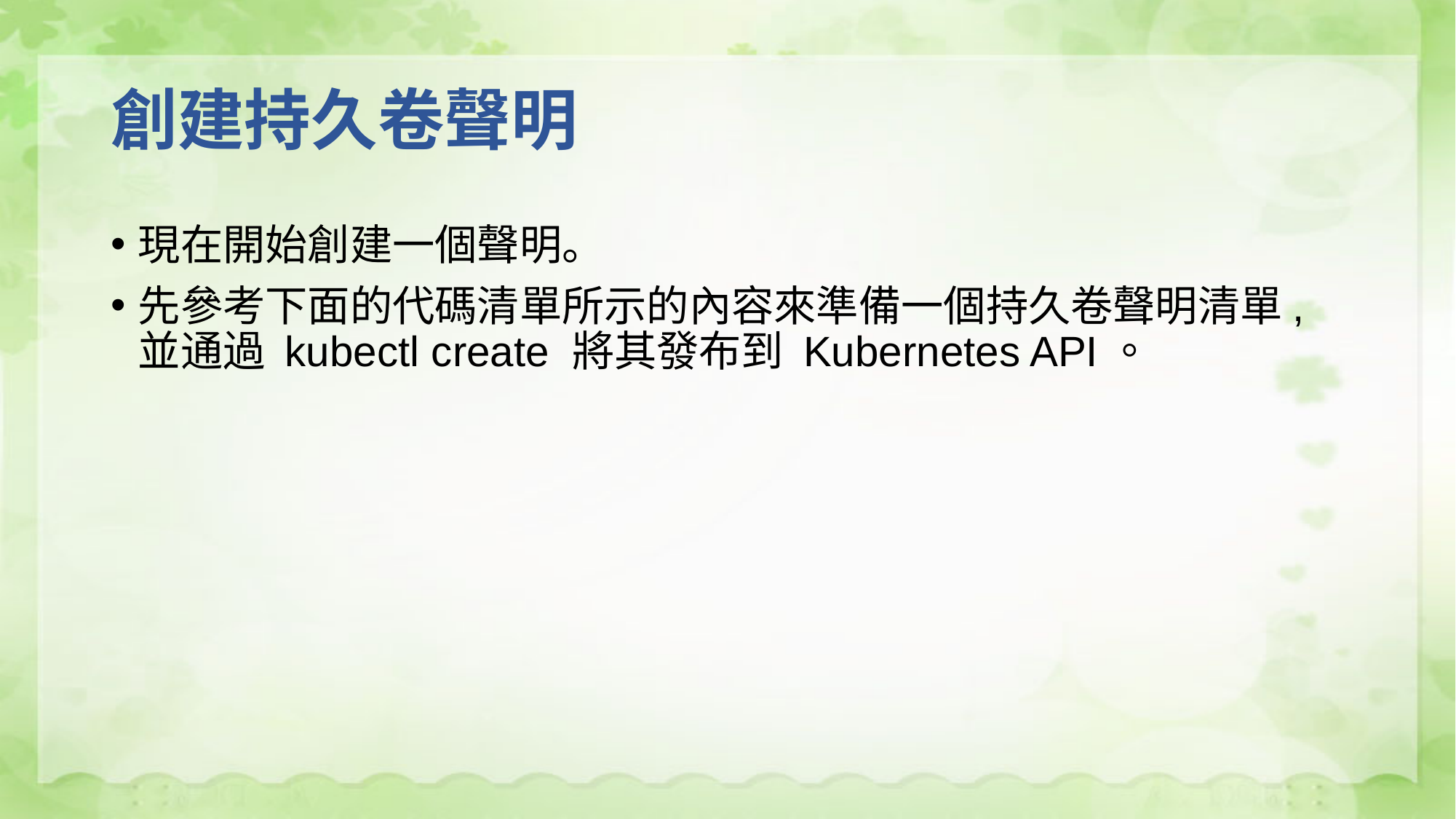

# 創建持久卷聲明
現在開始創建一個聲明。
先參考下面的代碼清單所示的內容來準備一個持久卷聲明清單,並通過 kubectl create 將其發布到 Kubernetes API。